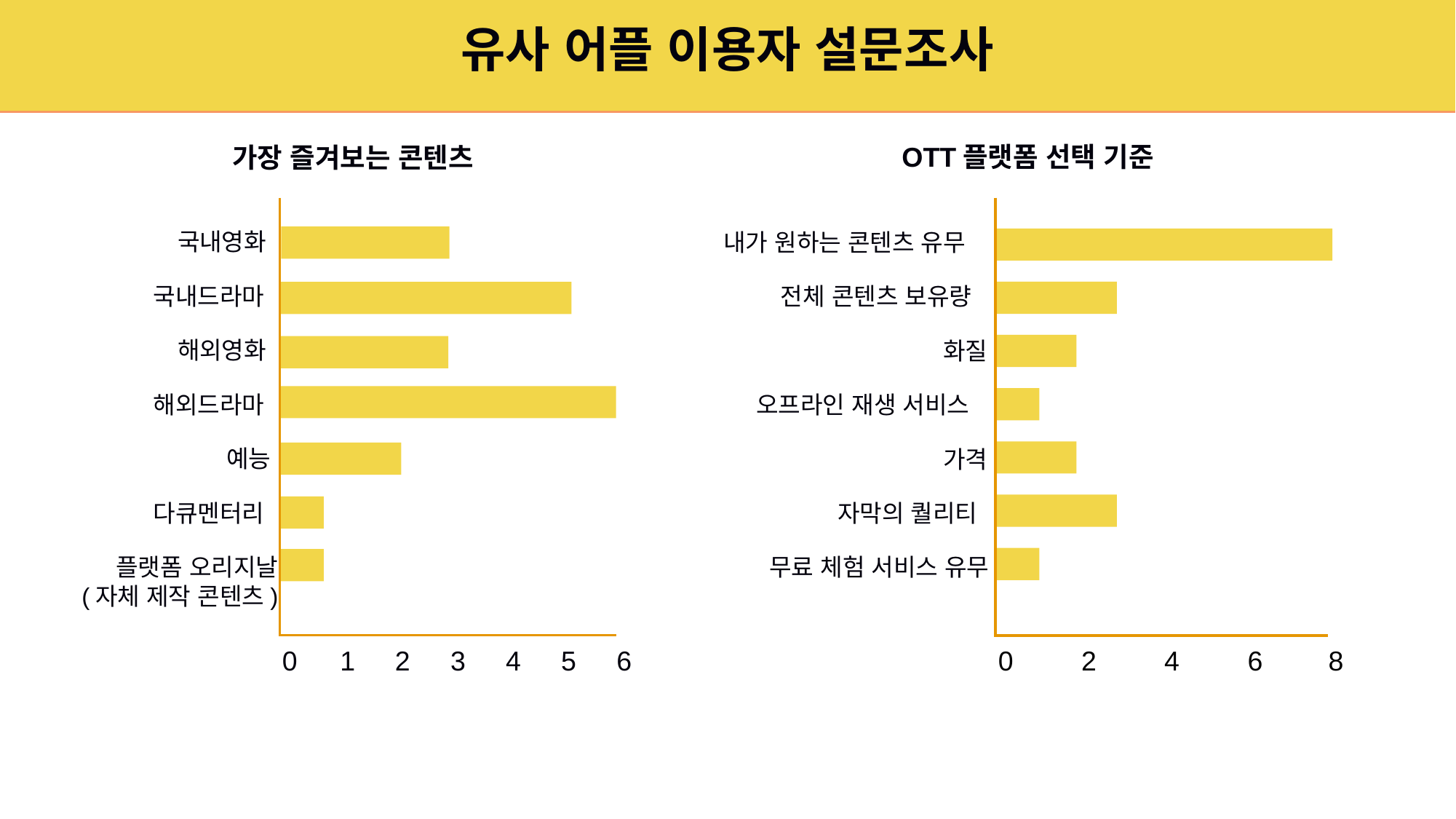

유사 어플 이용자 설문조사
OTT플랫폼 선택 기준
가장 즐겨보는 콘텐츠
국내영화
내가 원하는 콘텐츠 유무

국내드라마
전체 콘텐츠 보유량

해외영화
화질

해외드라마
오프라인 재생 서비스

예능
가격

다큐멘터리
자막의 퀄리티

플랫폼 오리지날
(자체 제작 콘텐츠)
무료 체험 서비스 유무

0
1
2
3
4
5
6
0
2
4
6
8